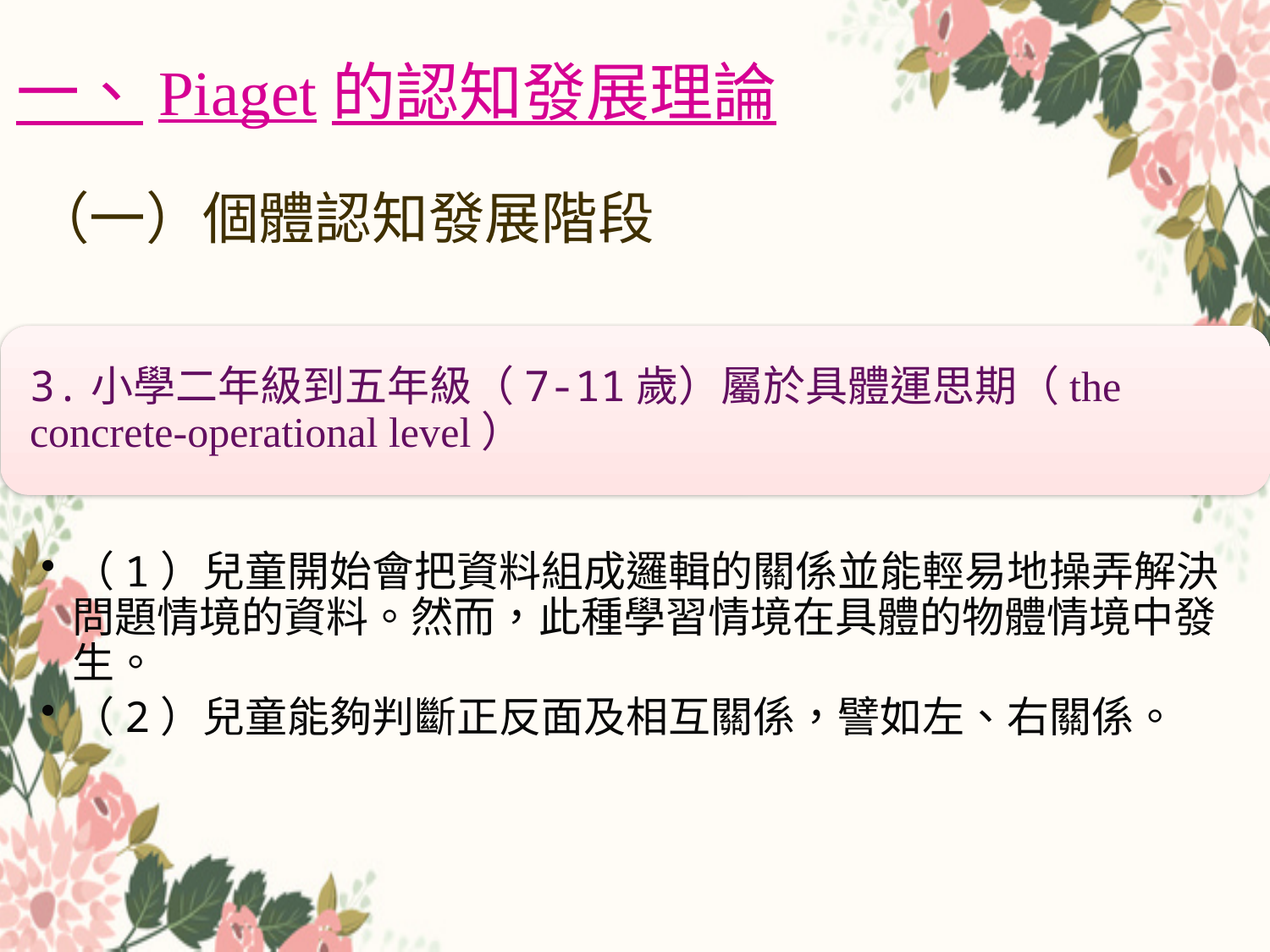

一、Piaget的認知發展理論
（一）個體認知發展階段
3.小學二年級到五年級（7-11歲）屬於具體運思期（the concrete-operational level）
（1）兒童開始會把資料組成邏輯的關係並能輕易地操弄解決問題情境的資料。然而，此種學習情境在具體的物體情境中發生。
（2）兒童能夠判斷正反面及相互關係，譬如左、右關係。